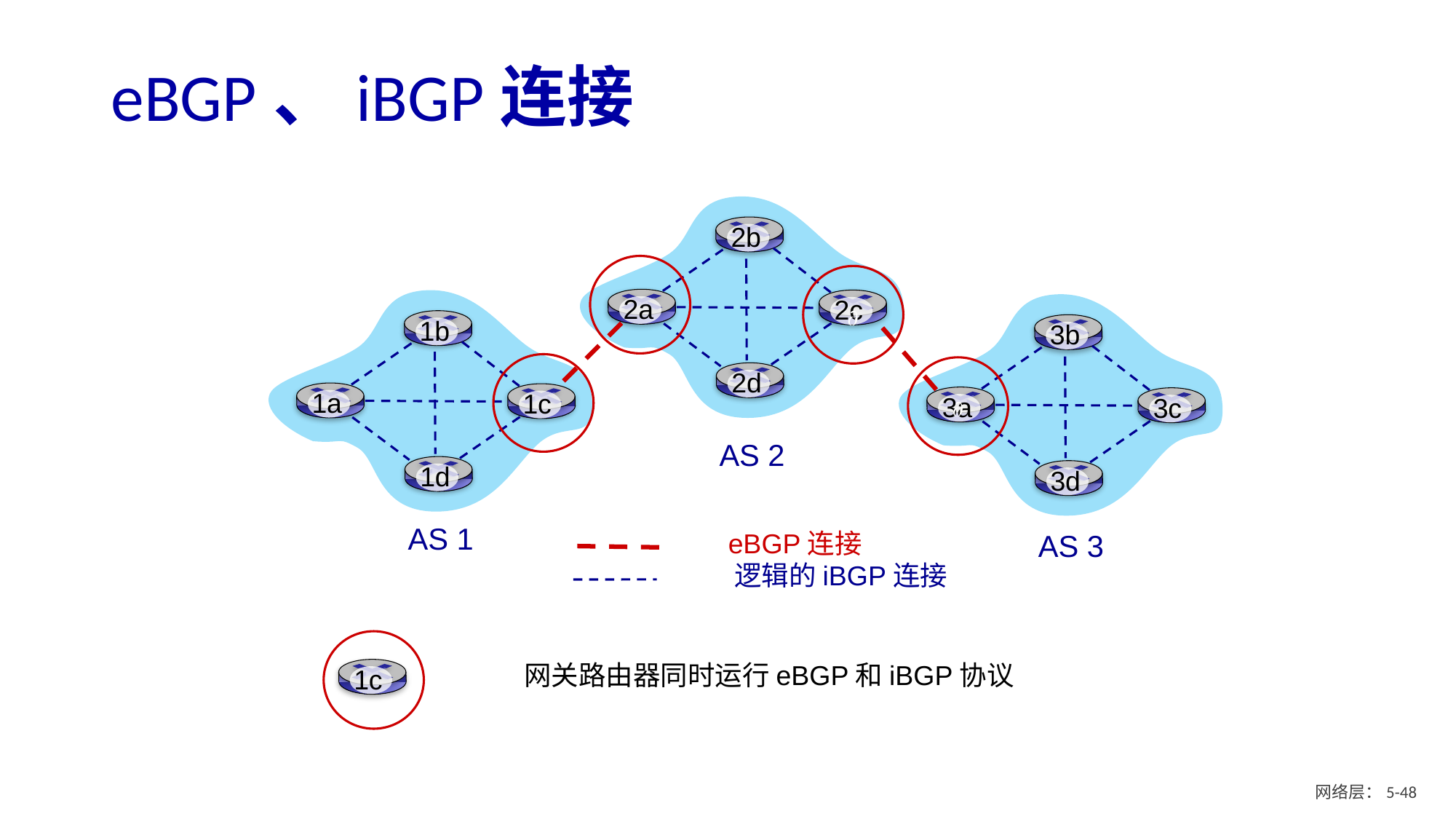

# eBGP、iBGP连接

2b

2a

2c

2d

∂

∂

1c

网关路由器同时运行eBGP和iBGP协议

3b

3a

3c

3d

1b

1a

1c

AS 2
1d

AS 1
AS 3
eBGP连接
逻辑的iBGP连接
网络层：5-48